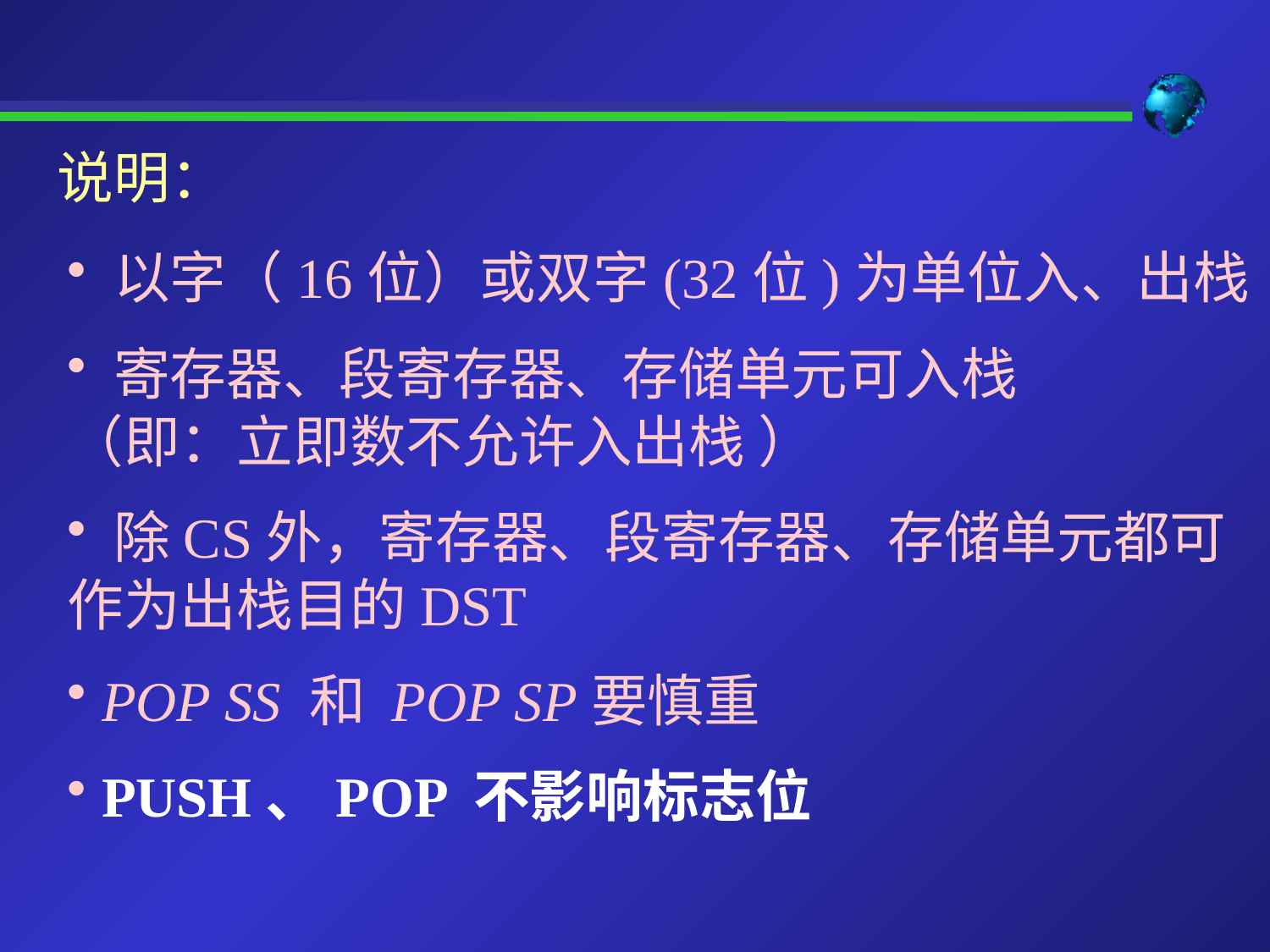

说明：
 以字（16位）或双字(32位)为单位入、出栈
 寄存器、段寄存器、存储单元可入栈
（即：立即数不允许入出栈 ）
 除CS外，寄存器、段寄存器、存储单元都可作为出栈目的DST
 POP SS 和 POP SP要慎重
 PUSH、POP 不影响标志位
17